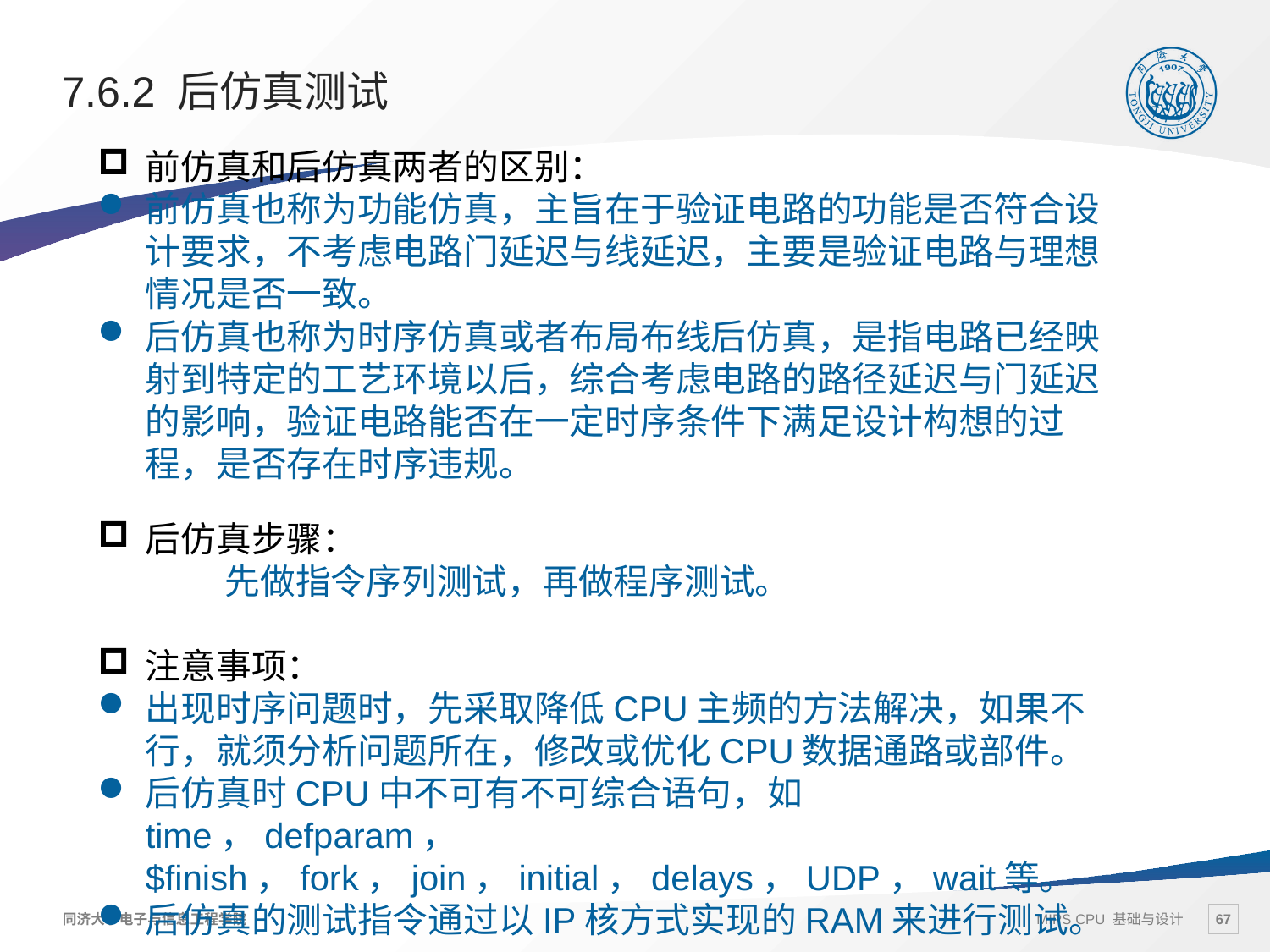

# 7.6.2 后仿真测试
前仿真和后仿真两者的区别：
前仿真也称为功能仿真，主旨在于验证电路的功能是否符合设计要求，不考虑电路门延迟与线延迟，主要是验证电路与理想情况是否一致。
后仿真也称为时序仿真或者布局布线后仿真，是指电路已经映射到特定的工艺环境以后，综合考虑电路的路径延迟与门延迟的影响，验证电路能否在一定时序条件下满足设计构想的过程，是否存在时序违规。
后仿真步骤：
	先做指令序列测试，再做程序测试。

注意事项：
出现时序问题时，先采取降低CPU主频的方法解决，如果不行，就须分析问题所在，修改或优化CPU数据通路或部件。
后仿真时CPU中不可有不可综合语句，如time，defparam，$finish，fork，join，initial，delays，UDP，wait等。
后仿真的测试指令通过以IP核方式实现的RAM来进行测试。